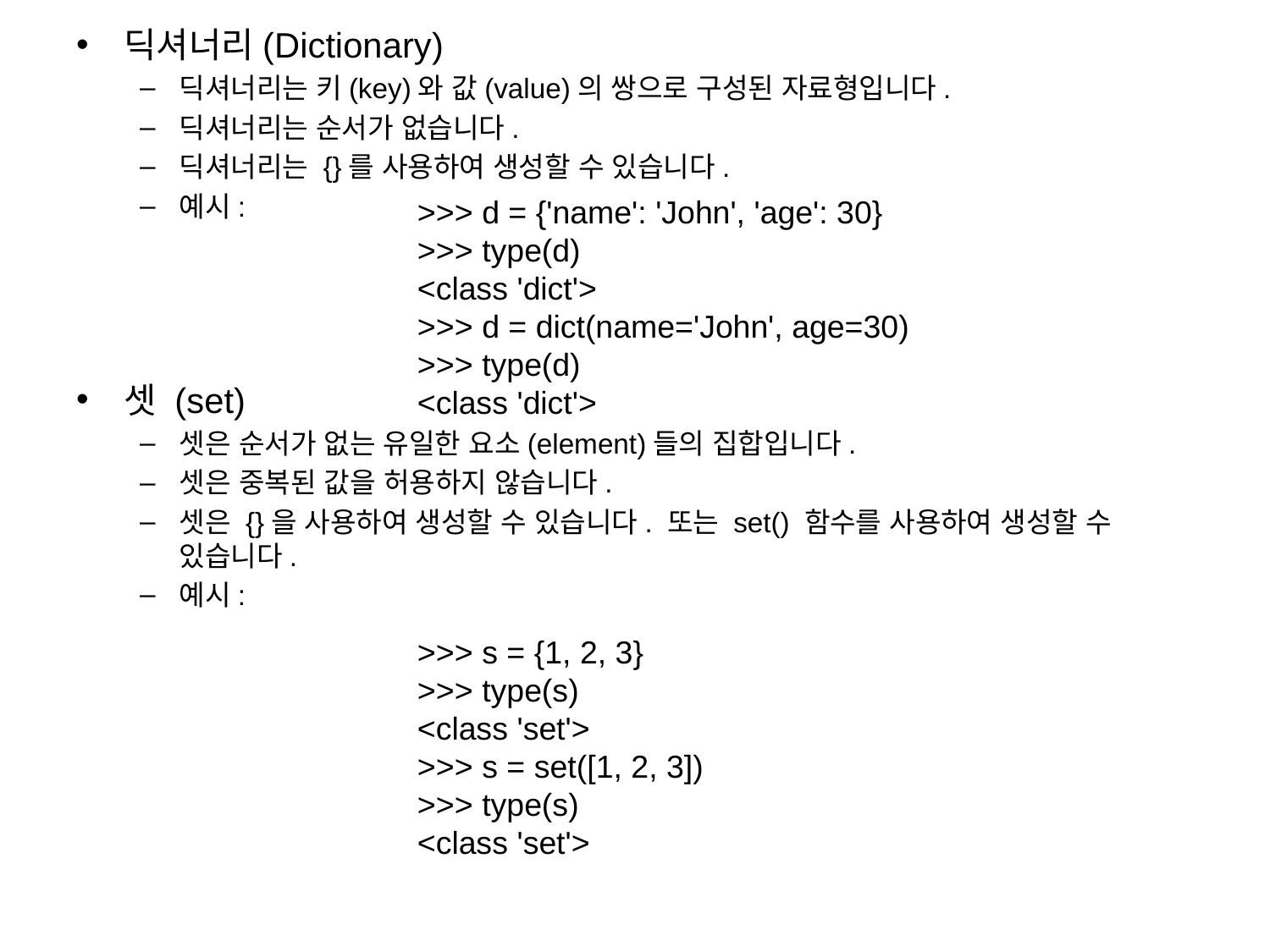

딕셔너리(Dictionary)
딕셔너리는 키(key)와 값(value)의 쌍으로 구성된 자료형입니다.
딕셔너리는 순서가 없습니다.
딕셔너리는 {}를 사용하여 생성할 수 있습니다.
예시:

셋 (set)
셋은 순서가 없는 유일한 요소(element)들의 집합입니다.
셋은 중복된 값을 허용하지 않습니다.
셋은 {}을 사용하여 생성할 수 있습니다. 또는 set() 함수를 사용하여 생성할 수 있습니다.
예시:

>>> d = {'name': 'John', 'age': 30}
>>> type(d)
<class 'dict'>
>>> d = dict(name='John', age=30)
>>> type(d)
<class 'dict'>
>>> s = {1, 2, 3}
>>> type(s)
<class 'set'>
>>> s = set([1, 2, 3])
>>> type(s)
<class 'set'>